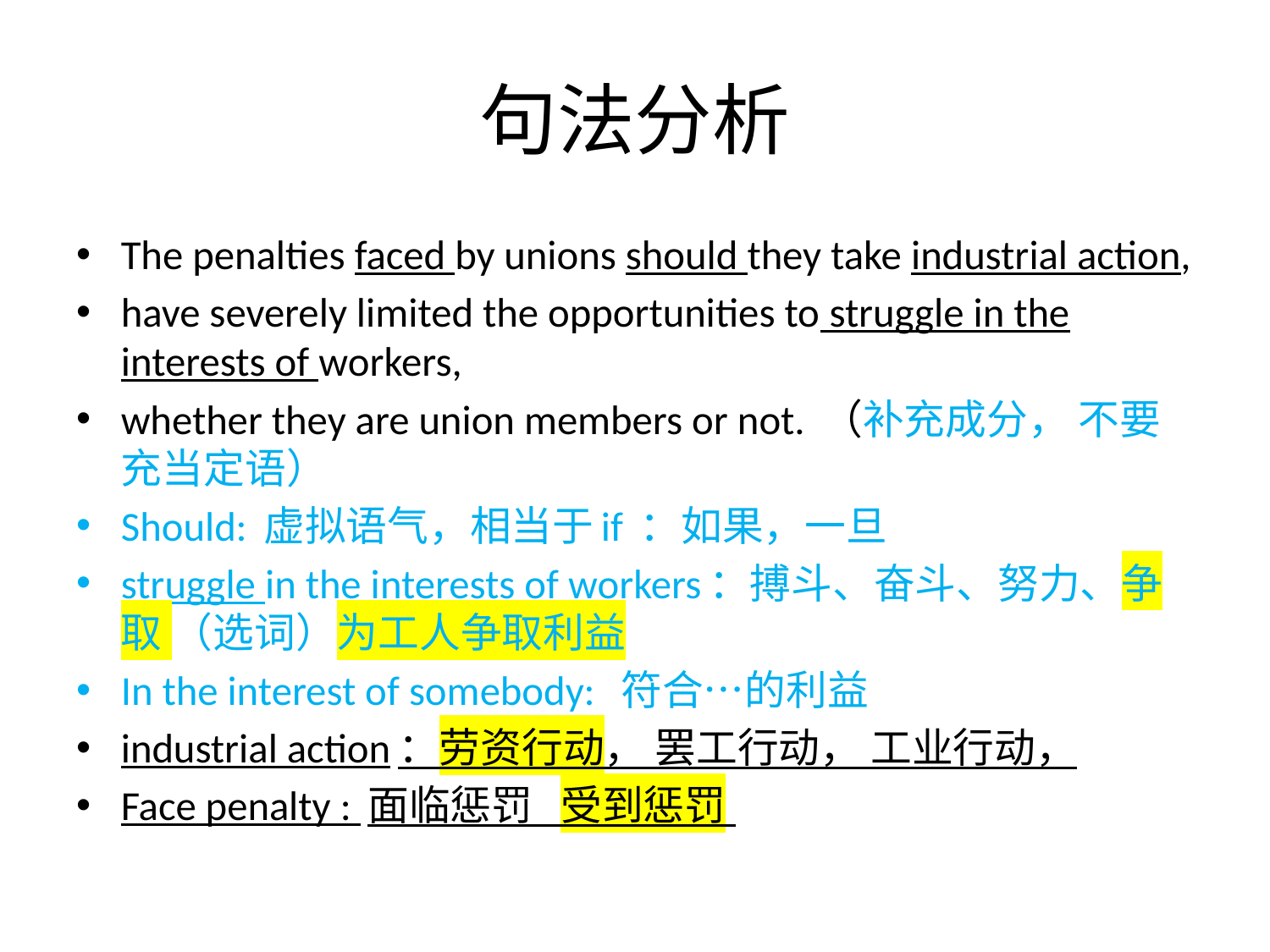

# 句法分析
The penalties faced by unions should they take industrial action,
have severely limited the opportunities to struggle in the interests of workers,
whether they are union members or not. （补充成分， 不要充当定语）
Should: 虚拟语气，相当于if ：如果，一旦
struggle in the interests of workers：搏斗、奋斗、努力、争取 （选词）为工人争取利益
In the interest of somebody:  符合…的利益
industrial action：劳资行动， 罢工行动， 工业行动，
Face penalty : 面临惩罚   受到惩罚